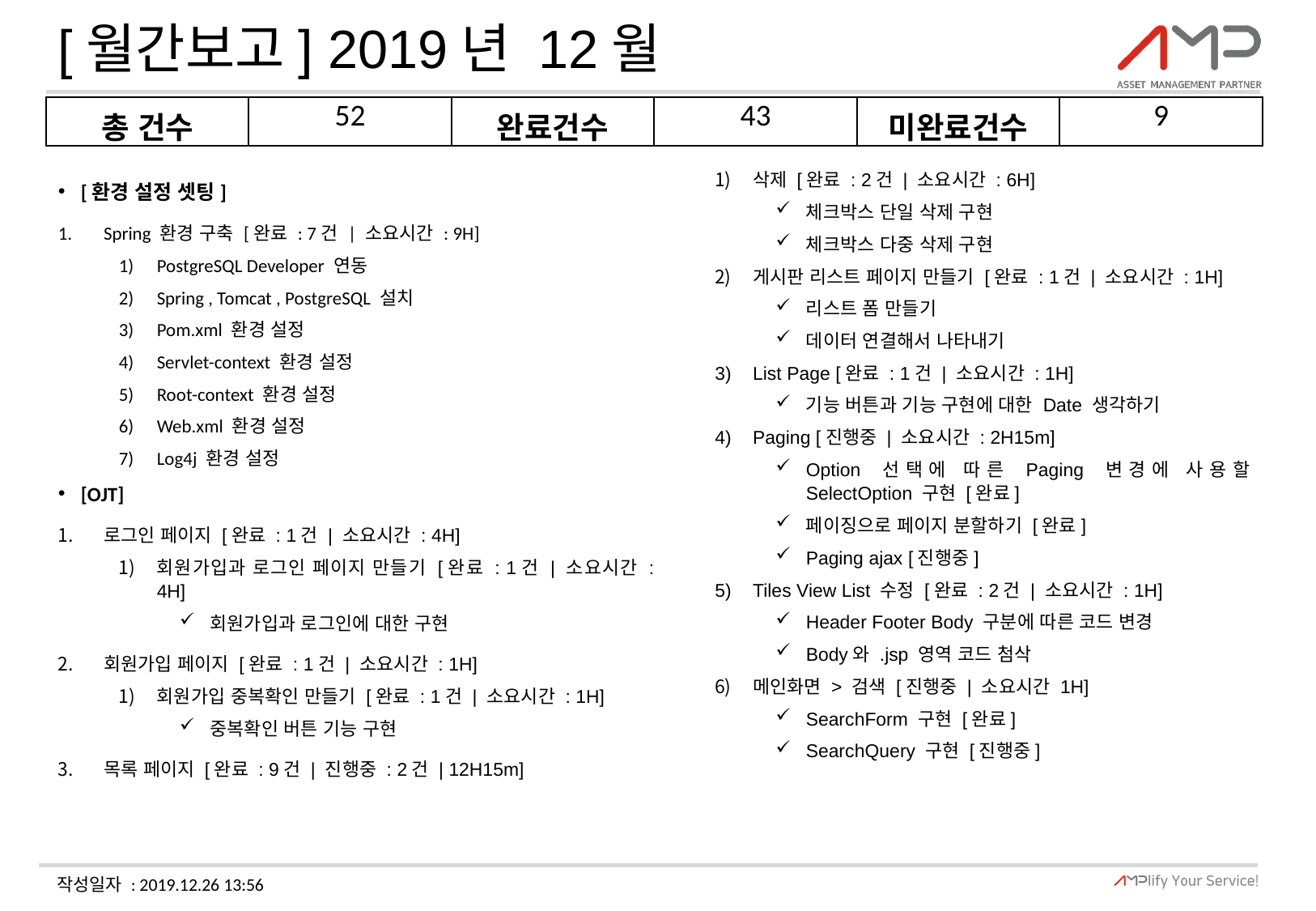

# [월간보고] 2019년 12월
| 총 건수 | 52 | 완료건수 | 43 | 미완료건수 | 9 |
| --- | --- | --- | --- | --- | --- |
[환경 설정 셋팅]
Spring 환경 구축 [완료 : 7건 | 소요시간 : 9H]
PostgreSQL Developer 연동
Spring , Tomcat , PostgreSQL 설치
Pom.xml 환경 설정
Servlet-context 환경 설정
Root-context 환경 설정
Web.xml 환경 설정
Log4j 환경 설정
[OJT]
로그인 페이지 [완료 : 1건 | 소요시간 : 4H]
회원가입과 로그인 페이지 만들기 [완료 : 1건 | 소요시간 : 4H]
회원가입과 로그인에 대한 구현
회원가입 페이지 [완료 : 1건 | 소요시간 : 1H]
회원가입 중복확인 만들기 [완료 : 1건 | 소요시간 : 1H]
중복확인 버튼 기능 구현
목록 페이지 [완료 : 9건 | 진행중 : 2건 | 12H15m]
삭제 [완료 : 2건 | 소요시간 : 6H]
체크박스 단일 삭제 구현
체크박스 다중 삭제 구현
게시판 리스트 페이지 만들기 [완료 : 1건 | 소요시간 : 1H]
리스트 폼 만들기
데이터 연결해서 나타내기
List Page [완료 : 1건 | 소요시간 : 1H]
기능 버튼과 기능 구현에 대한 Date 생각하기
Paging [진행중 | 소요시간 : 2H15m]
Option 선택에 따른 Paging 변경에 사용할 SelectOption 구현 [완료]
페이징으로 페이지 분할하기 [완료]
Paging ajax [진행중]
Tiles View List 수정 [완료 : 2건 | 소요시간 : 1H]
Header Footer Body 구분에 따른 코드 변경
Body와 .jsp 영역 코드 첨삭
메인화면 > 검색 [진행중 | 소요시간 1H]
SearchForm 구현 [완료]
SearchQuery 구현 [진행중]

작성일자 : 2019.12.26 13:56